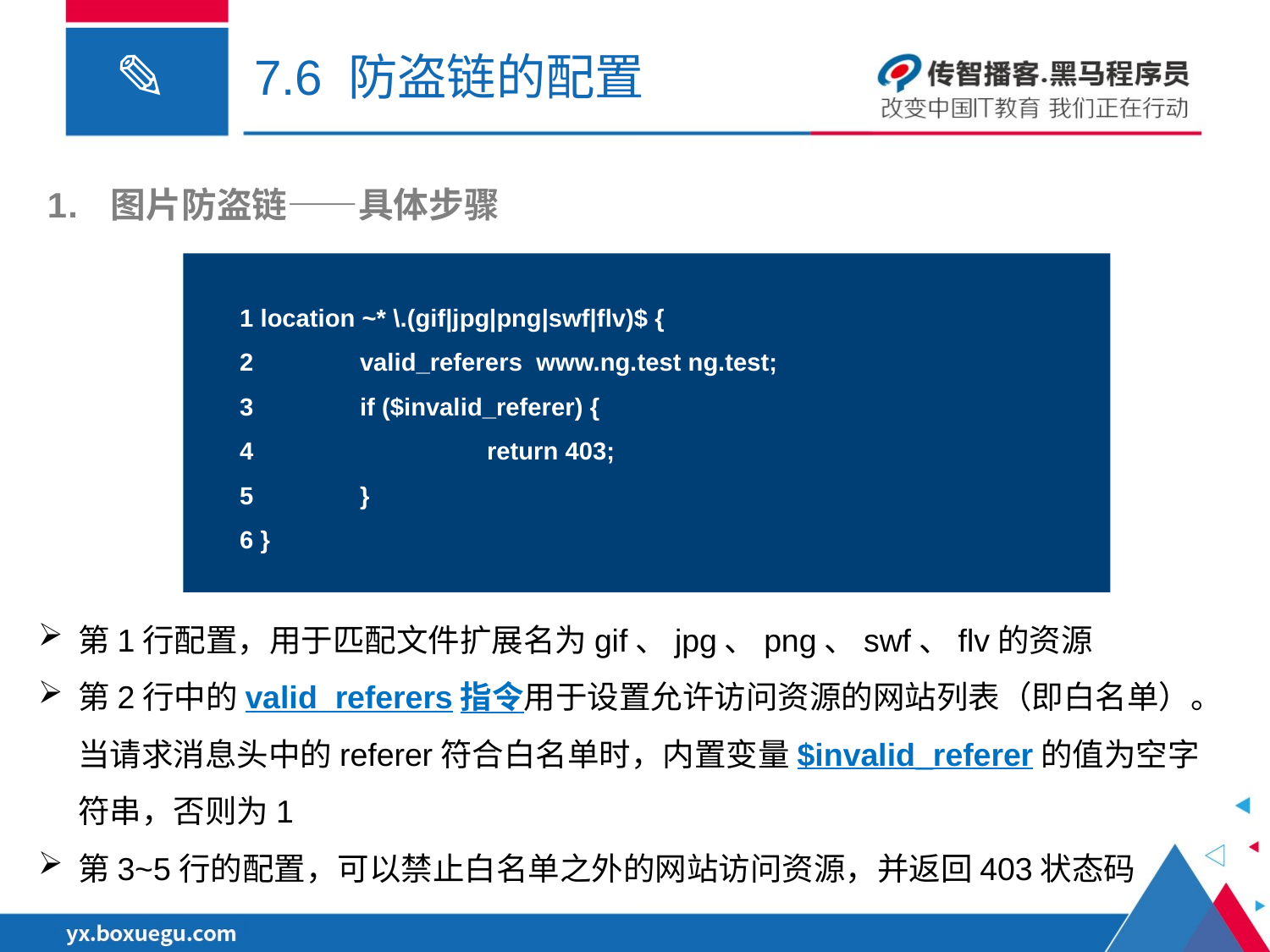

# 7.6 防盗链的配置
图片防盗链——具体步骤

 1 location ~* \.(gif|jpg|png|swf|flv)$ {
 2	valid_referers  www.ng.test ng.test;
 3	if ($invalid_referer) {
 4		return 403;
 5	}
 6 }
第1行配置，用于匹配文件扩展名为gif、jpg、png、swf、flv的资源
第2行中的valid_referers指令用于设置允许访问资源的网站列表（即白名单）。当请求消息头中的referer符合白名单时，内置变量$invalid_referer的值为空字符串，否则为1
第3~5行的配置，可以禁止白名单之外的网站访问资源，并返回403状态码